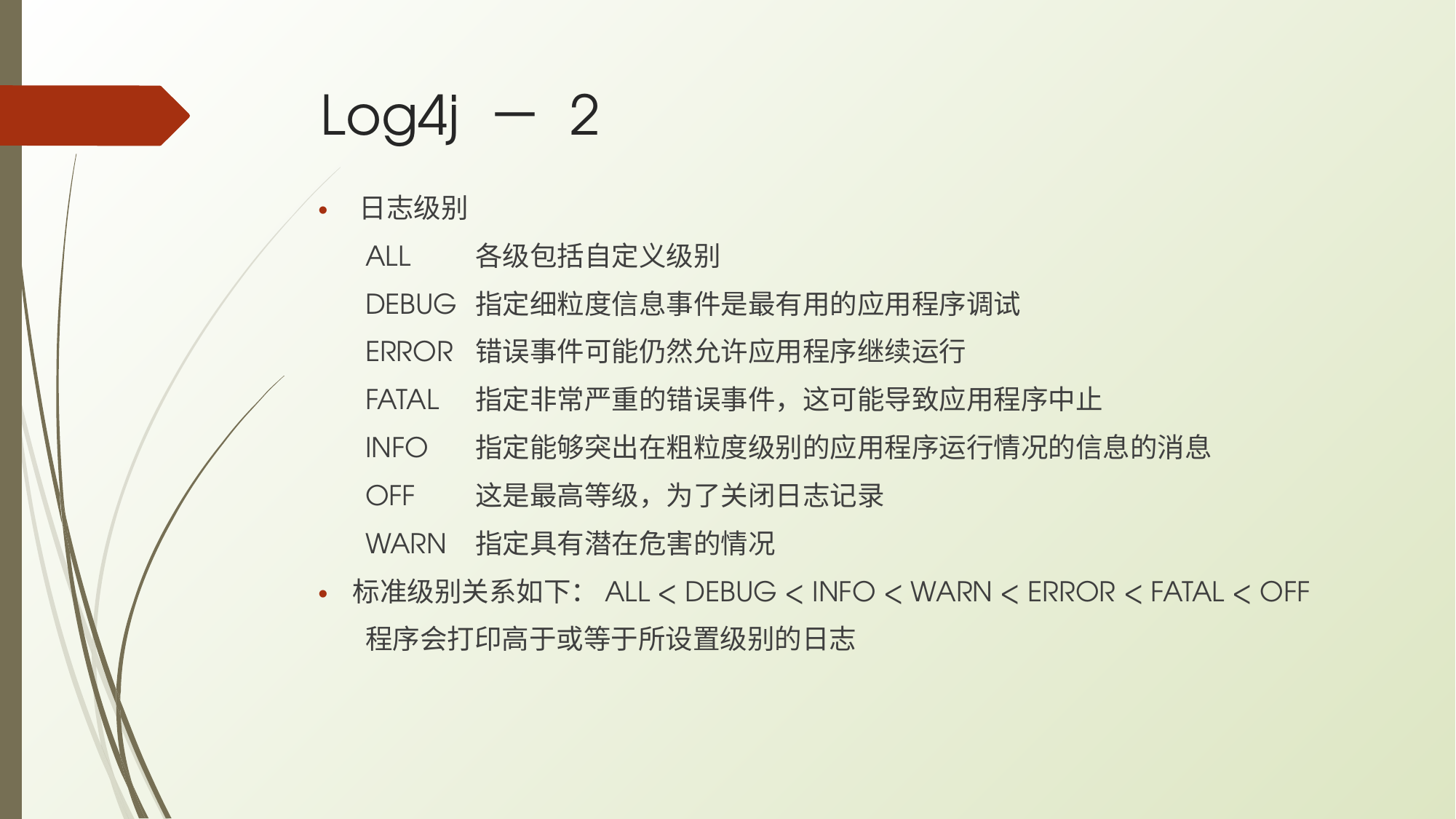

# Log4j － 2
日志级别
ALL	各级包括自定义级别
DEBUG	指定细粒度信息事件是最有用的应用程序调试
ERROR	错误事件可能仍然允许应用程序继续运行
FATAL	指定非常严重的错误事件，这可能导致应用程序中止
INFO	指定能够突出在粗粒度级别的应用程序运行情况的信息的消息
OFF	这是最高等级，为了关闭日志记录
WARN	指定具有潜在危害的情况
标准级别关系如下：ALL < DEBUG < INFO < WARN < ERROR < FATAL < OFF
程序会打印高于或等于所设置级别的日志